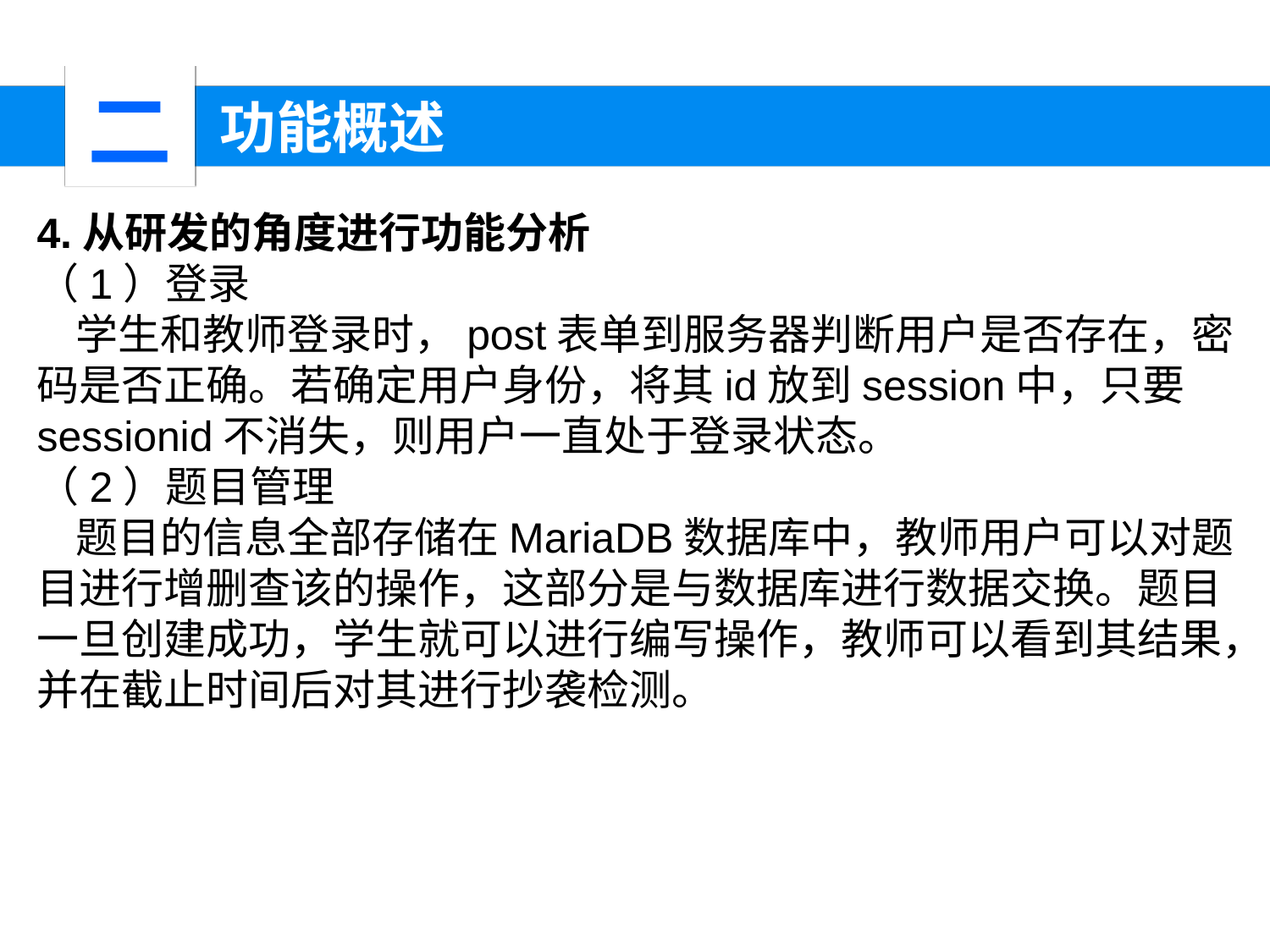

二
               功能概述
4.从研发的角度进行功能分析
（1）登录
   学生和教师登录时，post表单到服务器判断用户是否存在，密码是否正确。若确定用户身份，将其id放到session中，只要sessionid不消失，则用户一直处于登录状态。
（2）题目管理
   题目的信息全部存储在MariaDB数据库中，教师用户可以对题目进行增删查该的操作，这部分是与数据库进行数据交换。题目一旦创建成功，学生就可以进行编写操作，教师可以看到其结果，并在截止时间后对其进行抄袭检测。
XXXX年
XXXX年